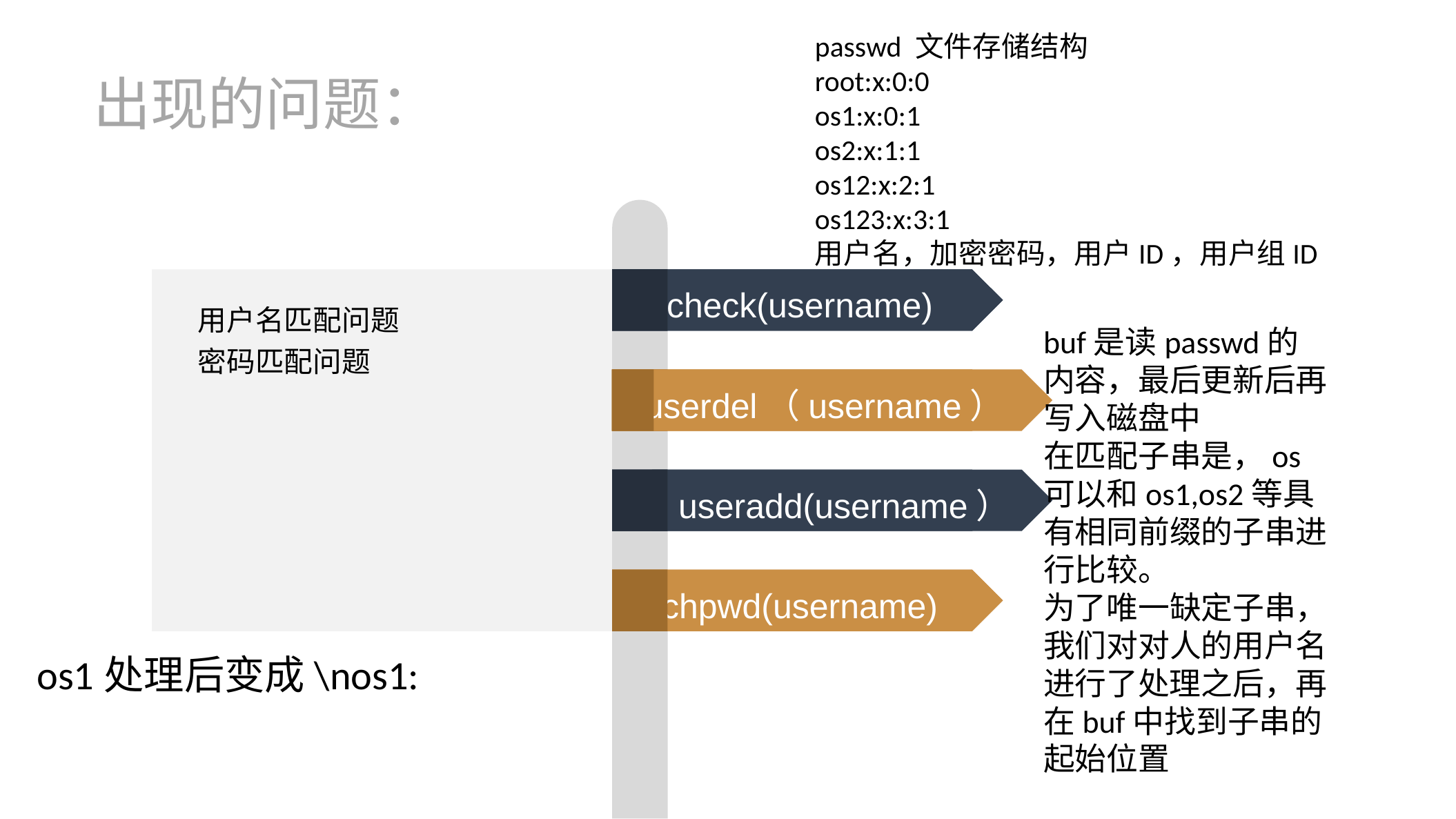

passwd 文件存储结构
root:x:0:0
os1:x:0:1
os2:x:1:1
os12:x:2:1
os123:x:3:1
用户名，加密密码，用户ID，用户组ID

出现的问题：

用户名匹配问题
密码匹配问题

check()

check(username)
buf是读passwd的内容，最后更新后再写入磁盘中
在匹配子串是，os可以和os1,os2等具有相同前缀的子串进行比较。
为了唯一缺定子串，我们对对人的用户名进行了处理之后，再在buf中找到子串的起始位置
userdel（username）

userdel

useradd

useradd(username）
chpwd(username)

chpwd
os1处理后变成\nos1: